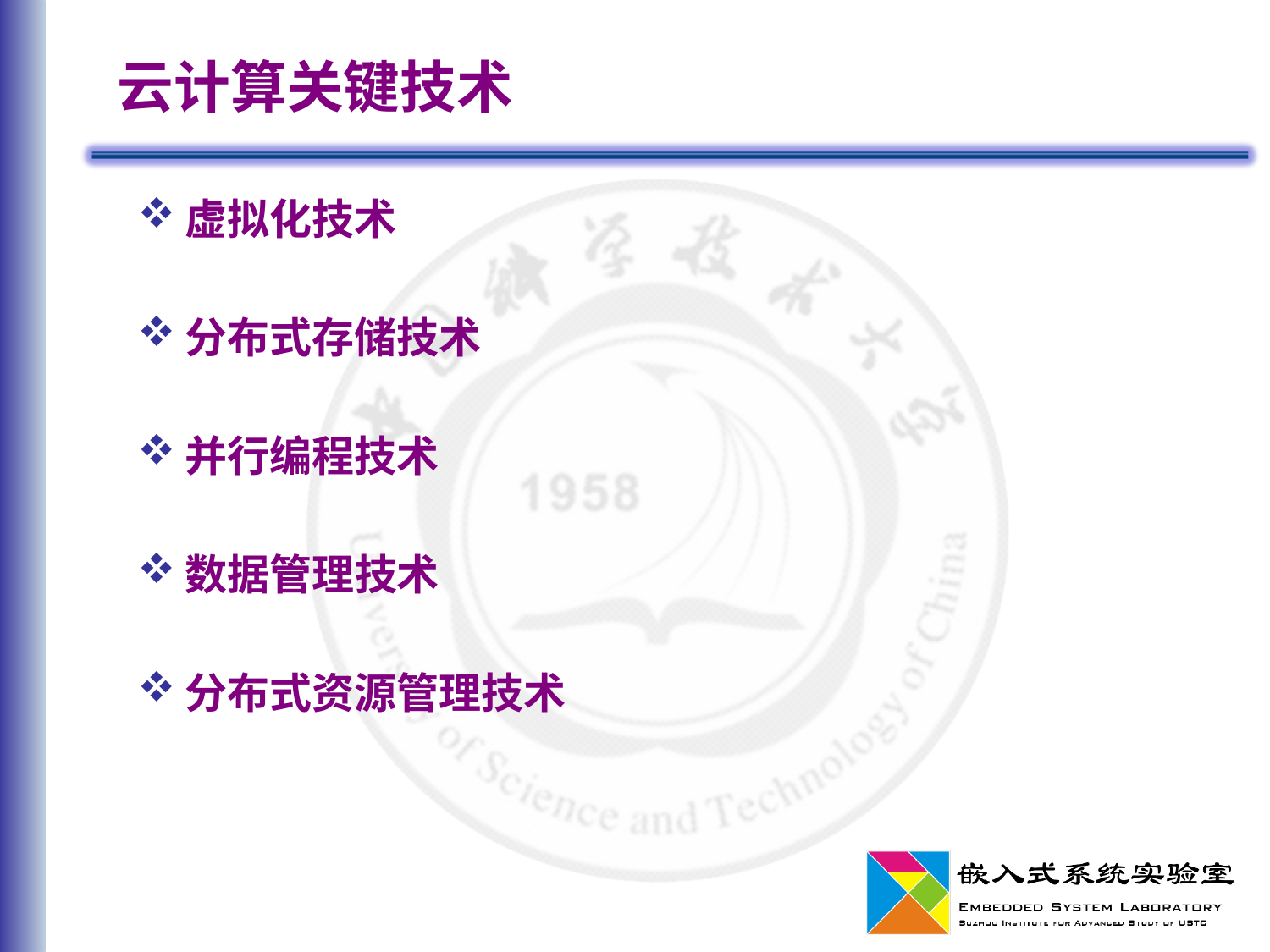

# 云计算关键技术
虚拟化技术

分布式存储技术

并行编程技术

数据管理技术

分布式资源管理技术